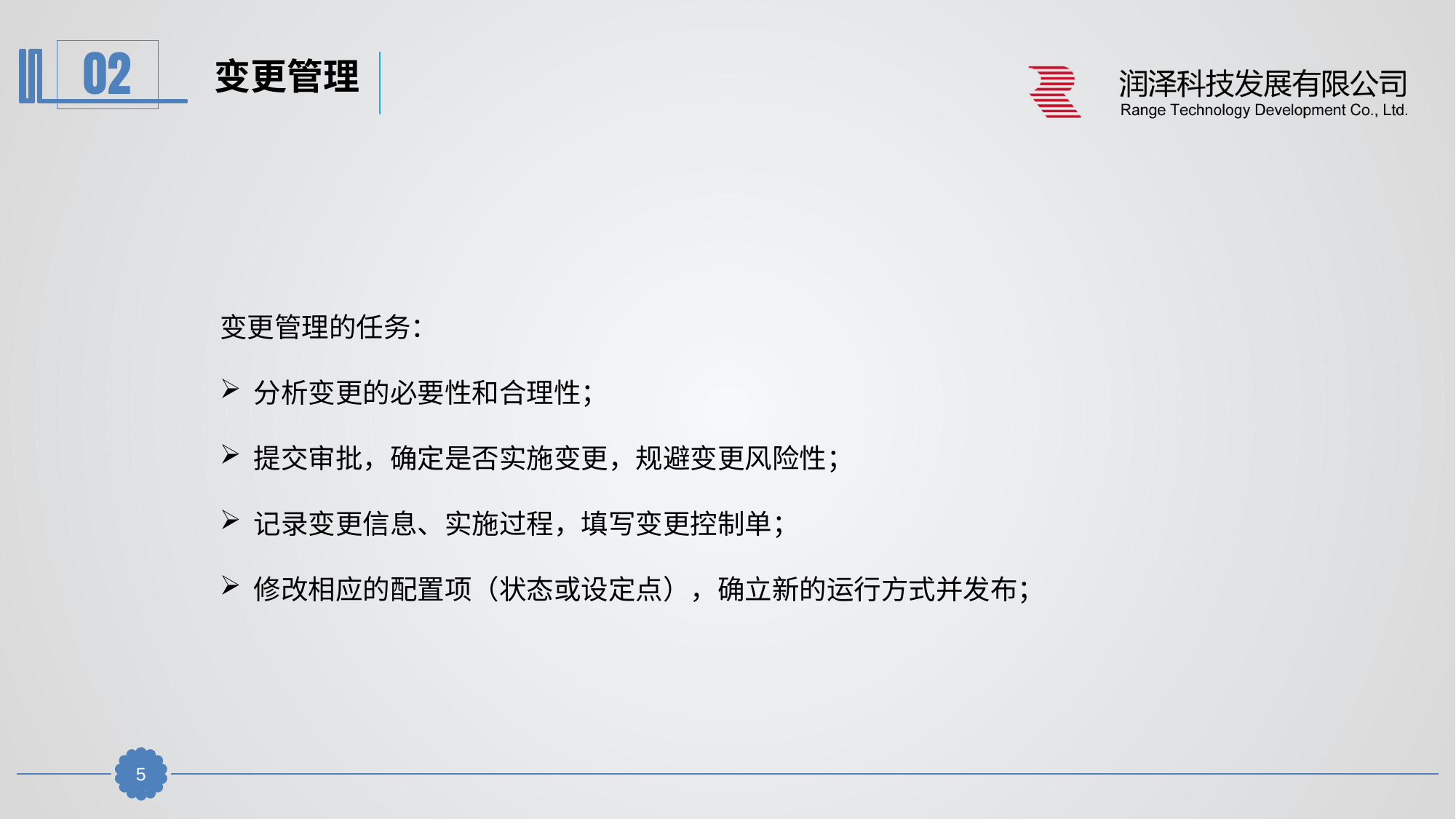

变更管理
变更管理的任务：
分析变更的必要性和合理性；
提交审批，确定是否实施变更，规避变更风险性；
记录变更信息、实施过程，填写变更控制单；
修改相应的配置项（状态或设定点），确立新的运行方式并发布；
5